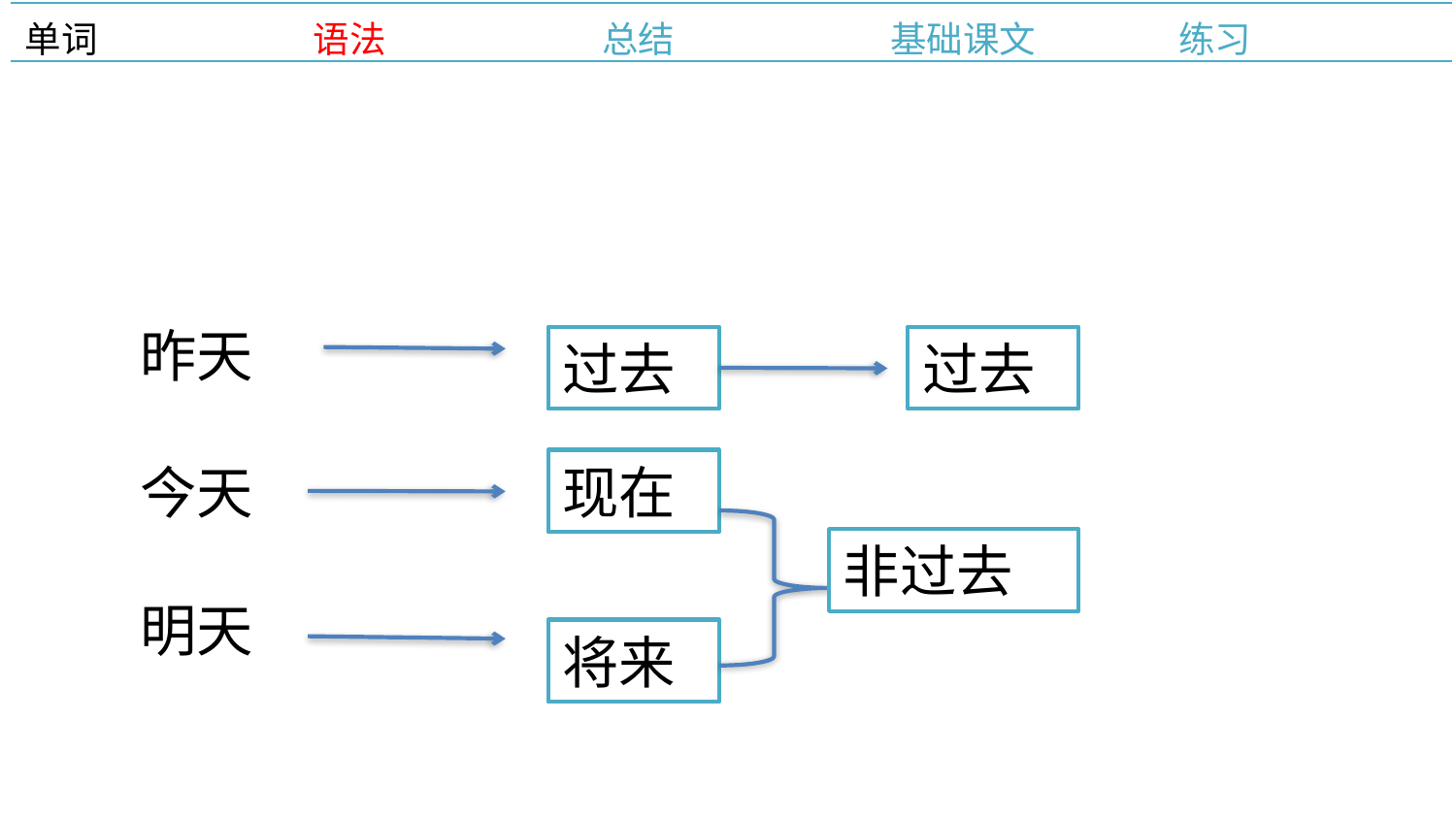

| 单词 | 语法 | 总结 | 基础课文 | 练习 |
| --- | --- | --- | --- | --- |
2.1.2二、存在句
昨天
过去
过去
今天
现在

非过去
明天
将来